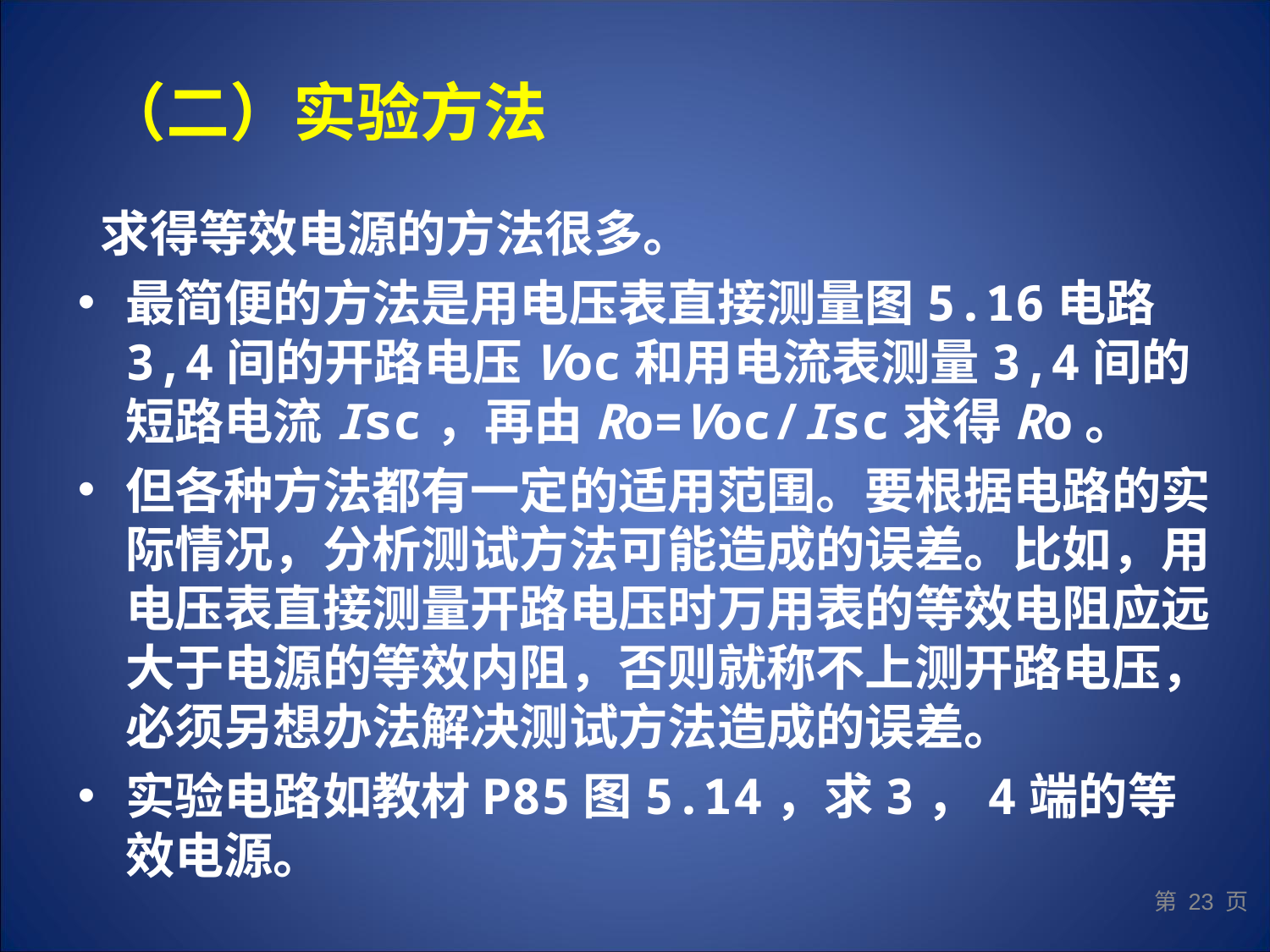

# （二）实验方法
 求得等效电源的方法很多。
最简便的方法是用电压表直接测量图5.16电路3,4间的开路电压Voc和用电流表测量3,4间的短路电流Isc，再由Ro=Voc/Isc求得Ro。
但各种方法都有一定的适用范围。要根据电路的实际情况，分析测试方法可能造成的误差。比如，用电压表直接测量开路电压时万用表的等效电阻应远大于电源的等效内阻，否则就称不上测开路电压，必须另想办法解决测试方法造成的误差。
实验电路如教材P85图5.14，求3，4端的等效电源。
第 23 页